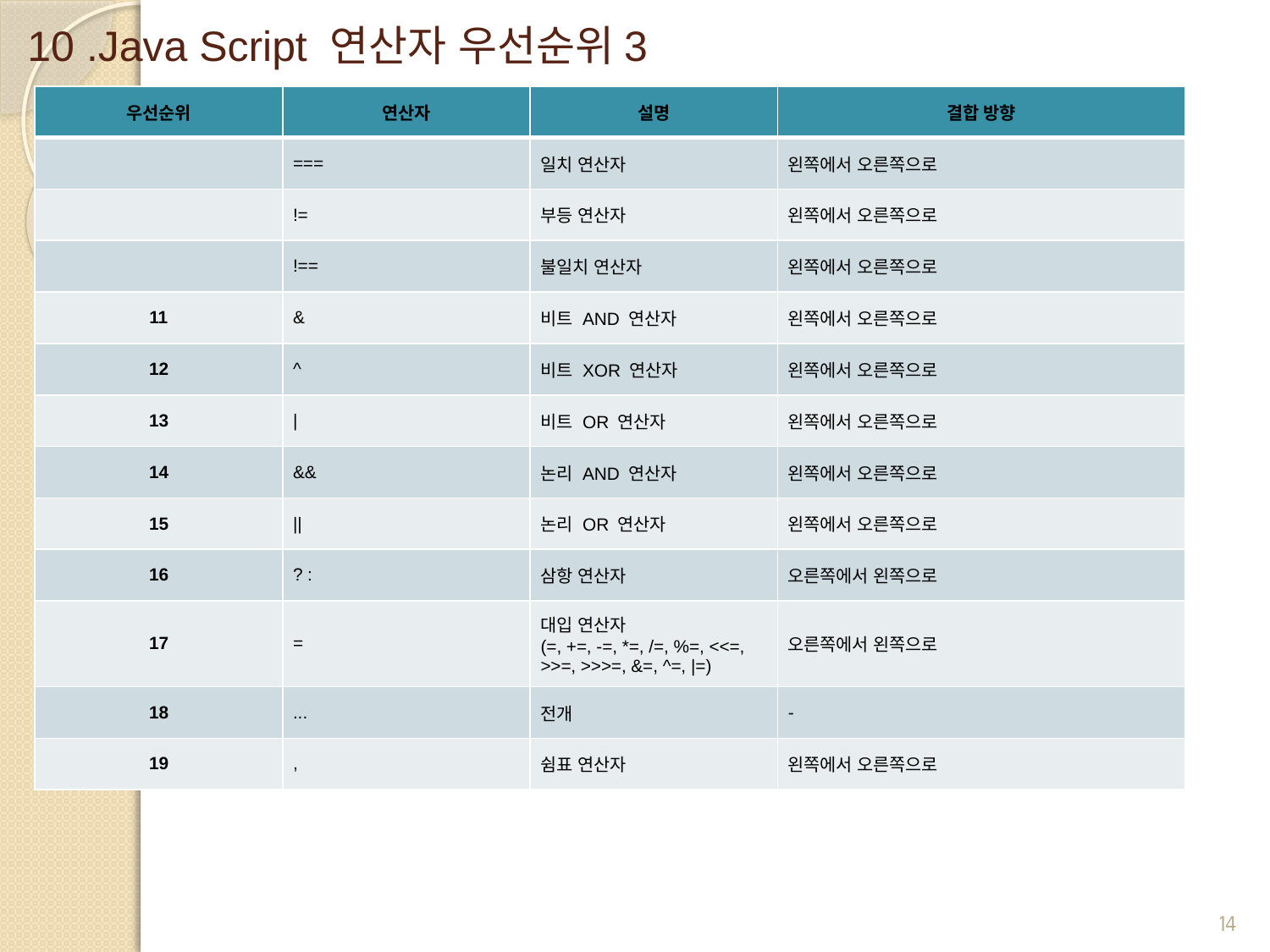

# 10 .Java Script 연산자 우선순위3
| 우선순위 | 연산자 | 설명 | 결합 방향 |
| --- | --- | --- | --- |
|  | === | 일치 연산자 | 왼쪽에서 오른쪽으로 |
|  | != | 부등 연산자 | 왼쪽에서 오른쪽으로 |
|  | !== | 불일치 연산자 | 왼쪽에서 오른쪽으로 |
| 11 | & | 비트 AND 연산자 | 왼쪽에서 오른쪽으로 |
| 12 | ^ | 비트 XOR 연산자 | 왼쪽에서 오른쪽으로 |
| 13 | | | 비트 OR 연산자 | 왼쪽에서 오른쪽으로 |
| 14 | && | 논리 AND 연산자 | 왼쪽에서 오른쪽으로 |
| 15 | || | 논리 OR 연산자 | 왼쪽에서 오른쪽으로 |
| 16 | ? : | 삼항 연산자 | 오른쪽에서 왼쪽으로 |
| 17 | = | 대입 연산자 (=, +=, -=, \*=, /=, %=, <<=, >>=, >>>=, &=, ^=, |=) | 오른쪽에서 왼쪽으로 |
| 18 | ... | 전개 | - |
| 19 | , | 쉼표 연산자 | 왼쪽에서 오른쪽으로 |
14